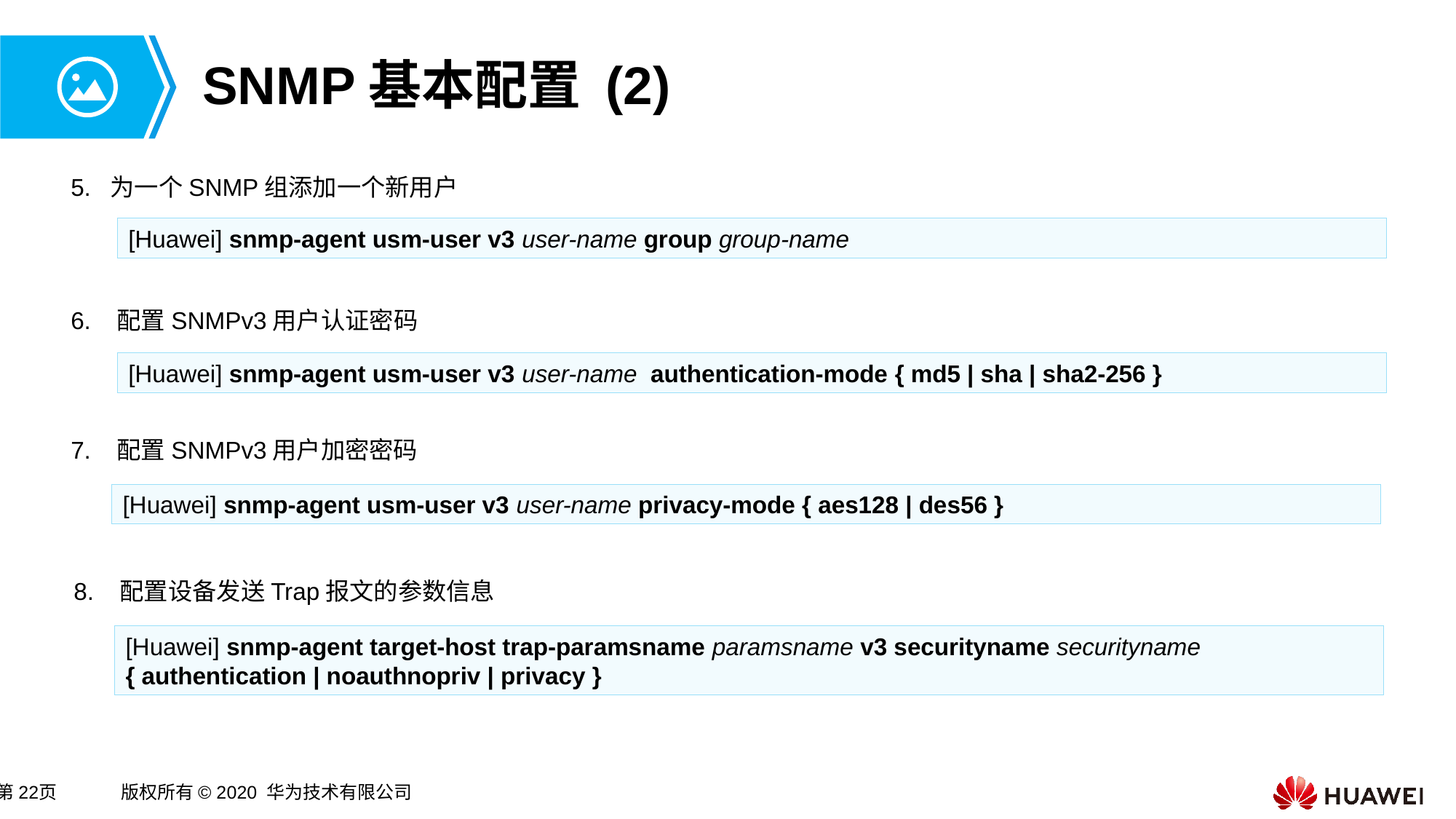

# SNMP基本配置 (2)
5.  为一个SNMP组添加一个新用户
[Huawei] snmp-agent usm-user v3 user-name group group-name
6.   配置SNMPv3用户认证密码
[Huawei] snmp-agent usm-user v3 user-name  authentication-mode { md5 | sha | sha2-256 }
7.   配置SNMPv3用户加密密码
[Huawei] snmp-agent usm-user v3 user-name privacy-mode { aes128 | des56 }
8.   配置设备发送Trap报文的参数信息
[Huawei] snmp-agent target-host trap-paramsname paramsname v3 securityname securityname { authentication | noauthnopriv | privacy }